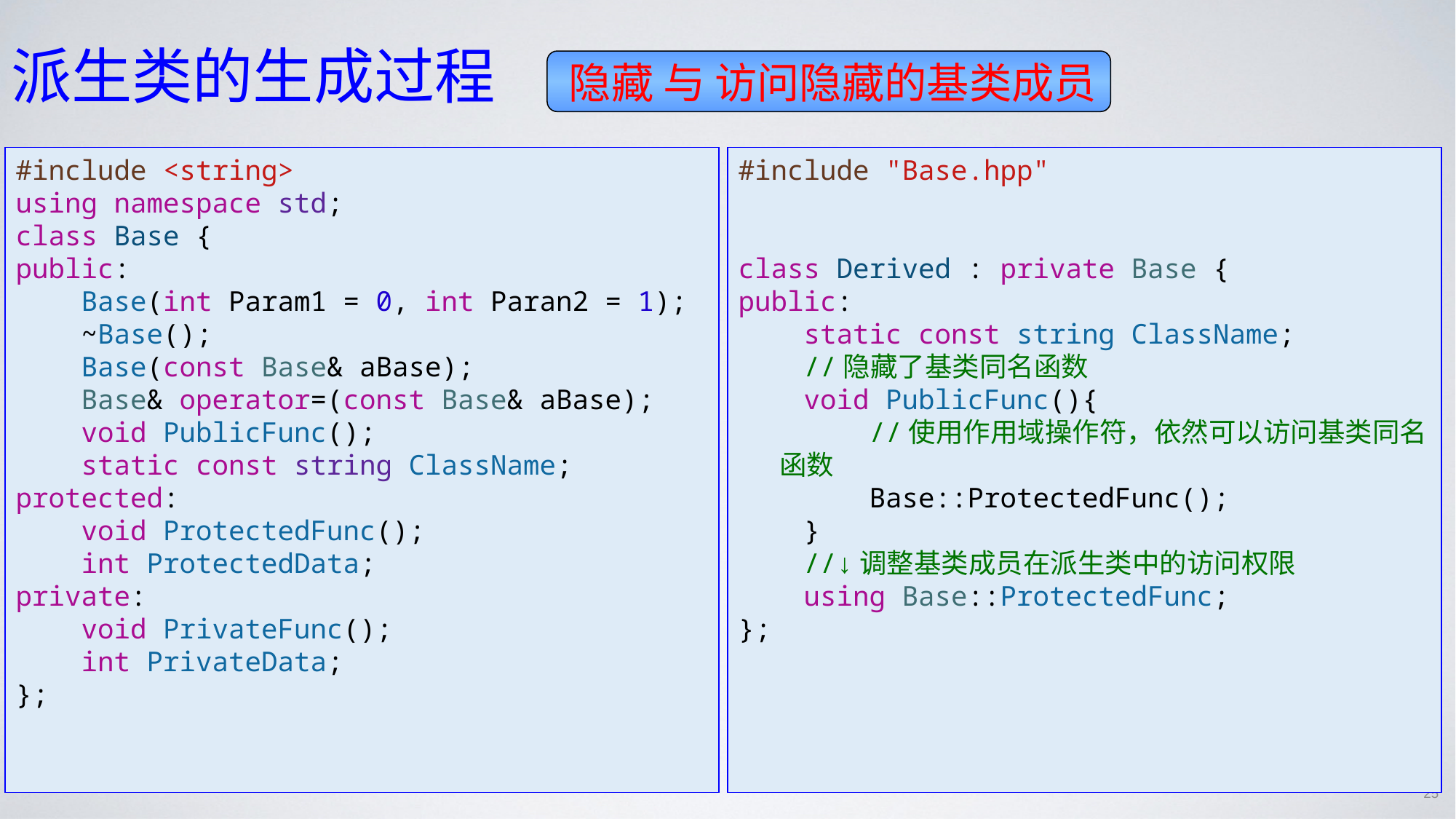

# 派生类的生成过程

隐藏 与 访问隐藏的基类成员
#include <string>
using namespace std;
class Base {
public:
    Base(int Param1 = 0, int Paran2 = 1);
    ~Base();
    Base(const Base& aBase);
    Base& operator=(const Base& aBase);
    void PublicFunc();
    static const string ClassName;
protected:
    void ProtectedFunc();
    int ProtectedData;
private:
    void PrivateFunc();
    int PrivateData;
};
#include "Base.hpp"

class Derived : private Base {
public:
    static const string ClassName;
    //隐藏了基类同名函数
    void PublicFunc(){
        //使用作用域操作符，依然可以访问基类同名函数
        Base::ProtectedFunc();
    }
    //↓调整基类成员在派生类中的访问权限
    using Base::ProtectedFunc;
};
25